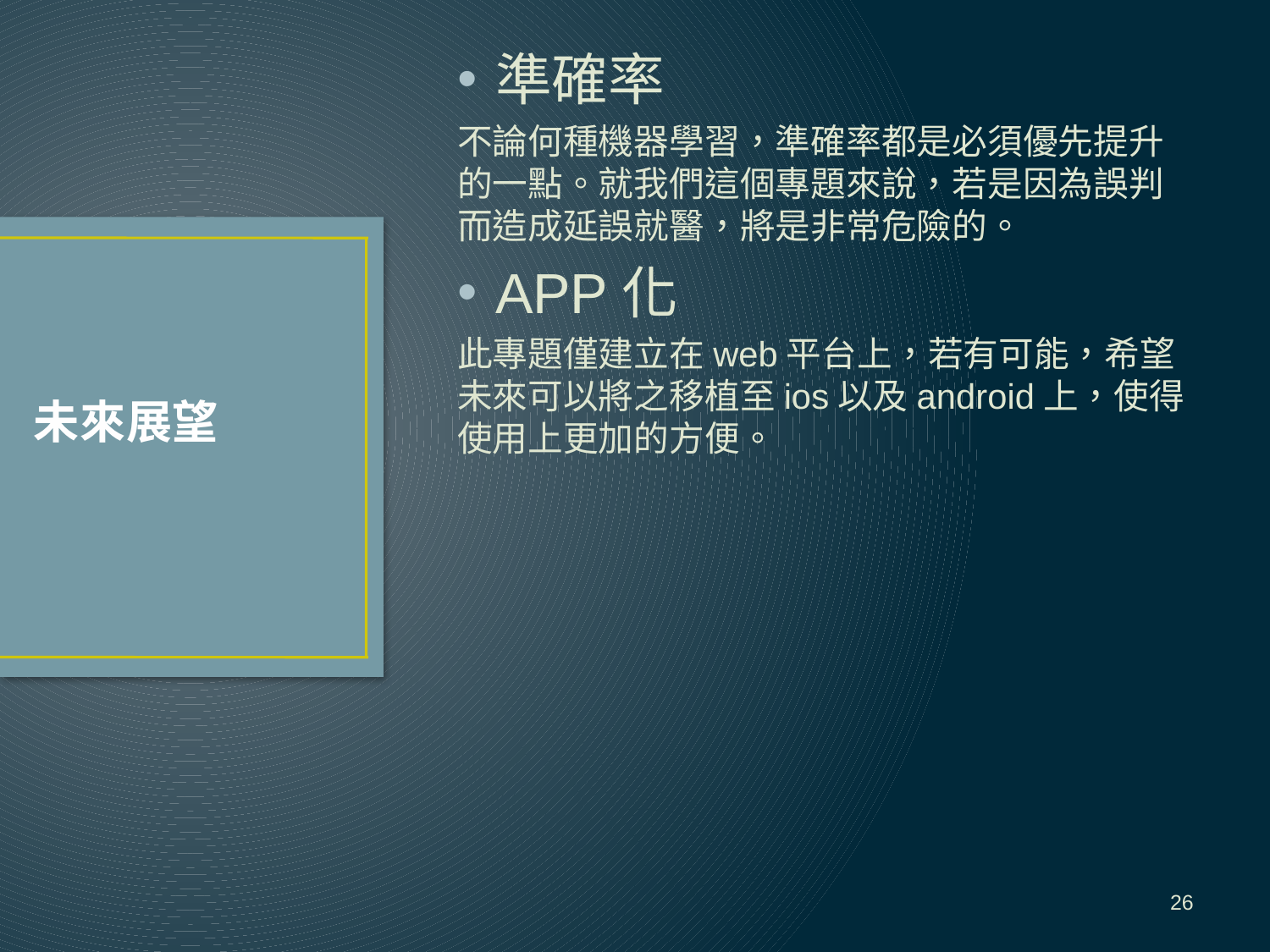

準確率
不論何種機器學習，準確率都是必須優先提升的一點。就我們這個專題來說，若是因為誤判而造成延誤就醫，將是非常危險的。
APP化
此專題僅建立在web平台上，若有可能，希望未來可以將之移植至ios以及android上，使得使用上更加的方便。

# 未來展望

26